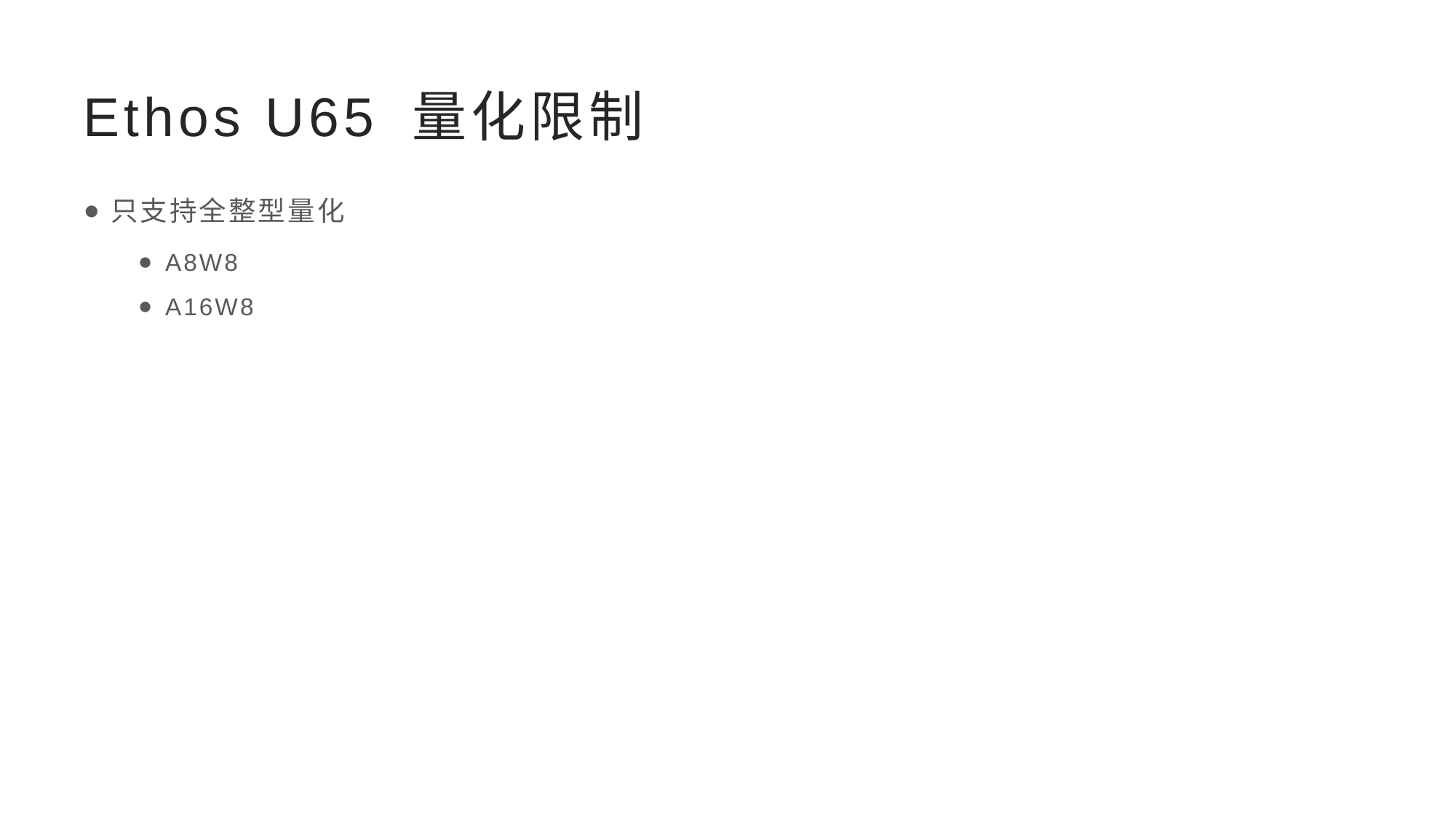

# Ethos U65 量化限制
只支持全整型量化
A8W8
A16W8